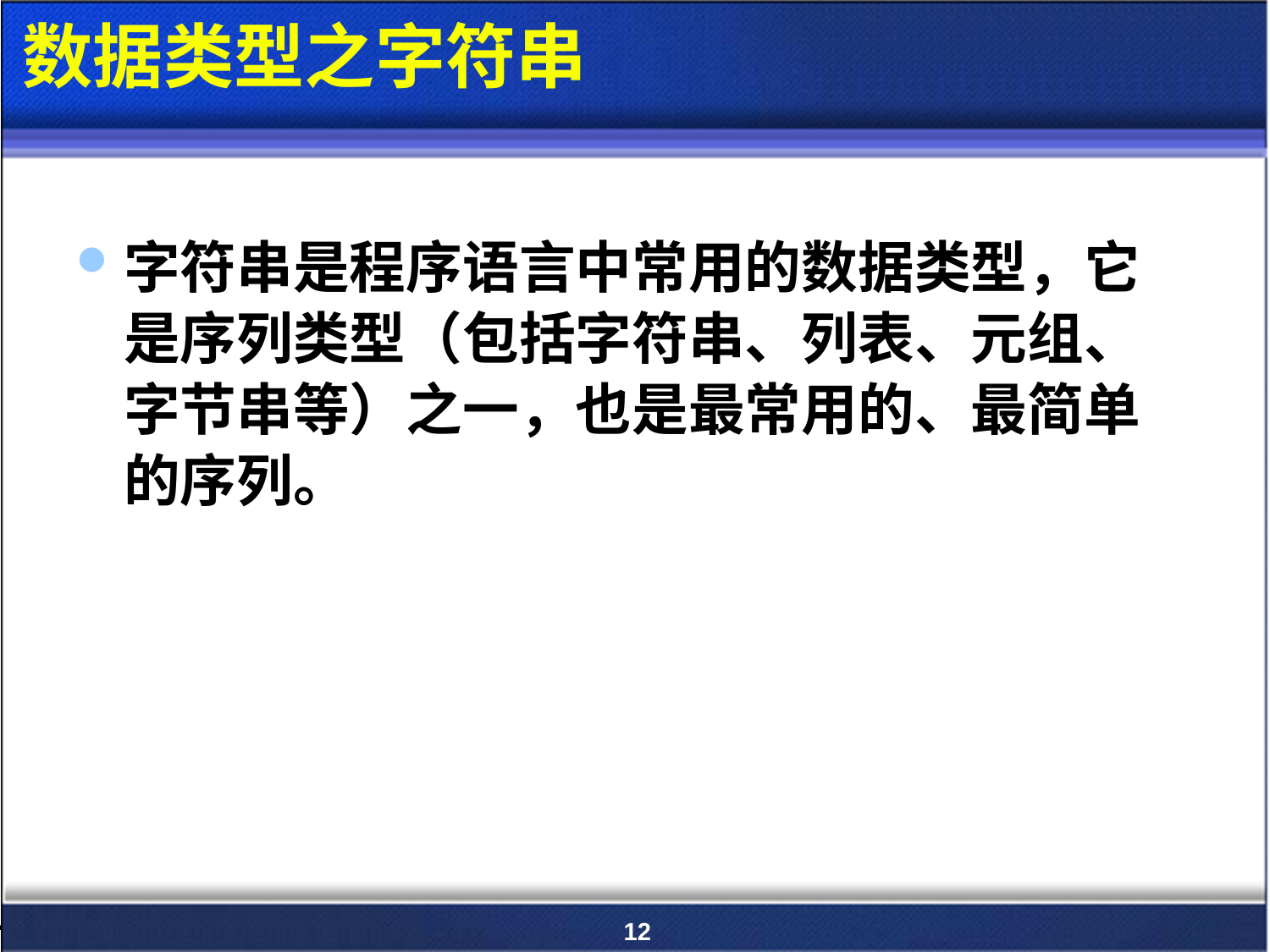

# 数据类型之字符串
字符串是程序语言中常用的数据类型，它是序列类型（包括字符串、列表、元组、字节串等）之一，也是最常用的、最简单的序列。
12